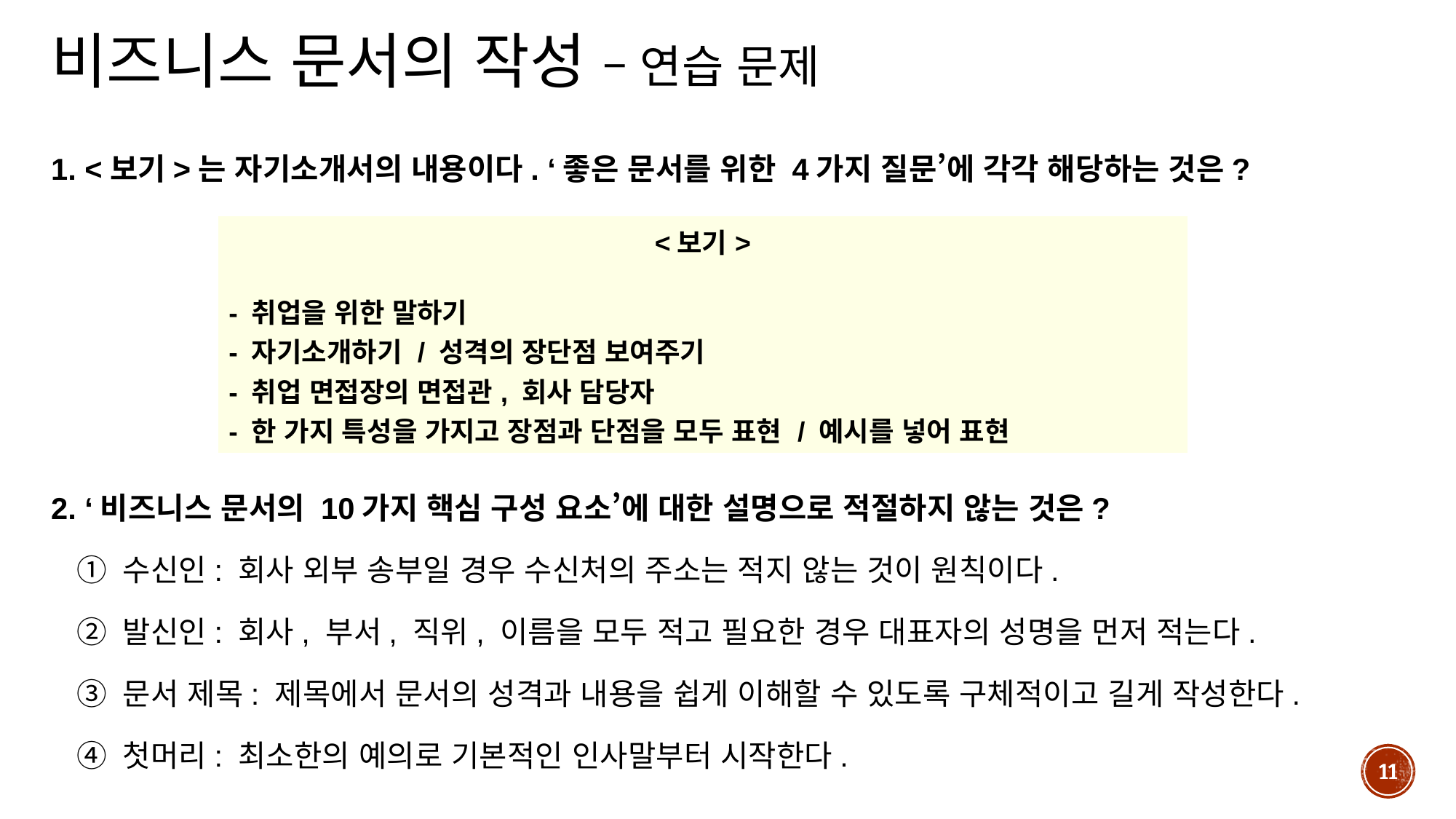

비즈니스 문서의 작성 – 연습 문제
1. <보기>는 자기소개서의 내용이다. ‘좋은 문서를 위한 4가지 질문’에 각각 해당하는 것은?

2. ‘비즈니스 문서의 10가지 핵심 구성 요소’에 대한 설명으로 적절하지 않는 것은?
   ① 수신인: 회사 외부 송부일 경우 수신처의 주소는 적지 않는 것이 원칙이다.
   ② 발신인: 회사, 부서, 직위, 이름을 모두 적고 필요한 경우 대표자의 성명을 먼저 적는다.
   ③ 문서 제목: 제목에서 문서의 성격과 내용을 쉽게 이해할 수 있도록 구체적이고 길게 작성한다.
   ④ 첫머리: 최소한의 예의로 기본적인 인사말부터 시작한다.

| <보기> - 취업을 위한 말하기 - 자기소개하기 / 성격의 장단점 보여주기 - 취업 면접장의 면접관, 회사 담당자 - 한 가지 특성을 가지고 장점과 단점을 모두 표현 / 예시를 넣어 표현 |
| --- |
11